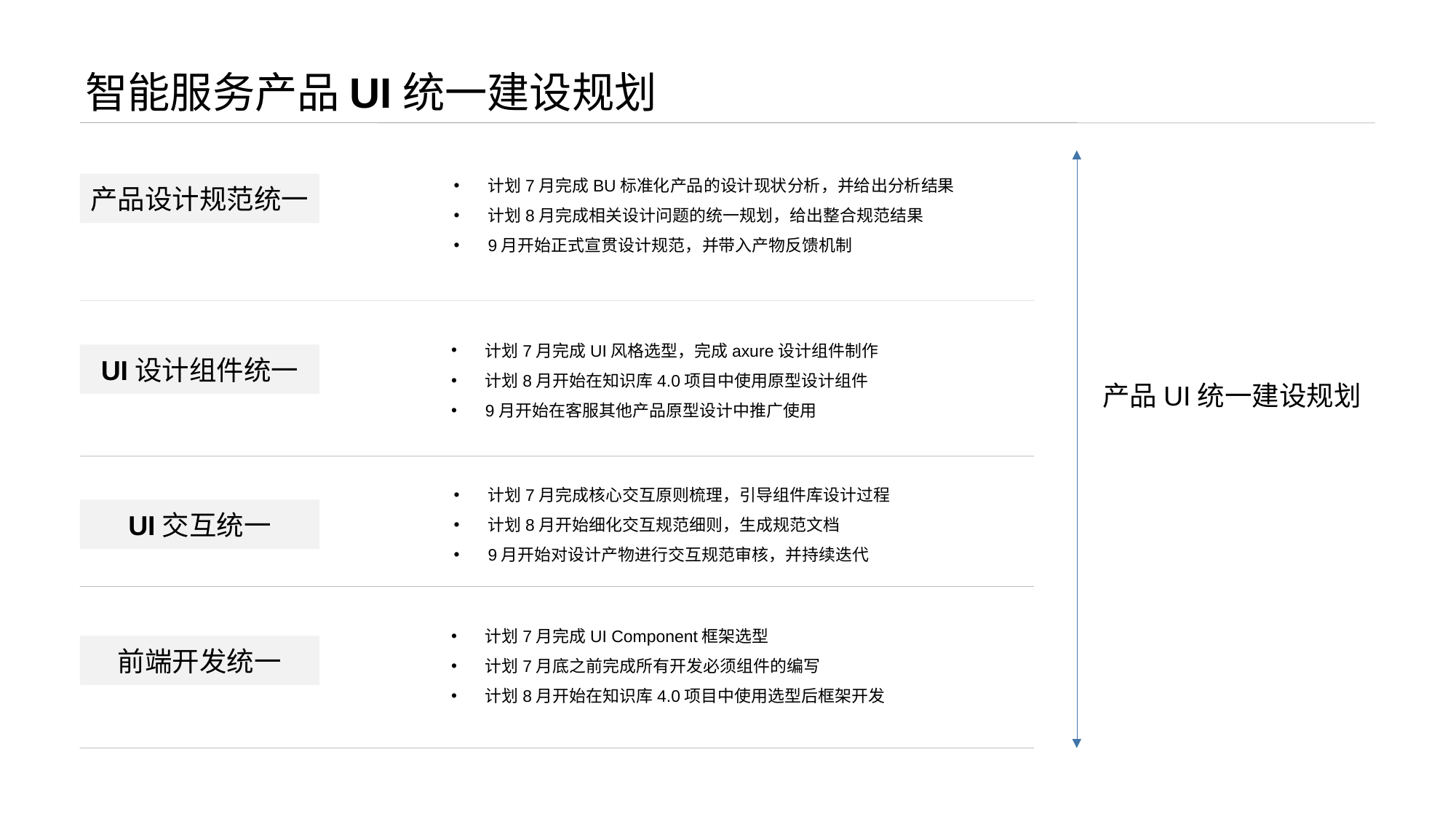

# 智能服务产品UI统一建设规划

产品设计规范统一

UI设计组件统一
计划7月完成UI风格选型，完成axure设计组件制作
计划8月开始在知识库4.0项目中使用原型设计组件
9月开始在客服其他产品原型设计中推广使用
UI交互统一

产品UI统一建设规划
前端开发统一

计划7月完成BU标准化产品的设计现状分析，并给出分析结果
计划8月完成相关设计问题的统一规划，给出整合规范结果
9月开始正式宣贯设计规范，并带入产物反馈机制
计划7月完成核心交互原则梳理，引导组件库设计过程
计划8月开始细化交互规范细则，生成规范文档
9月开始对设计产物进行交互规范审核，并持续迭代
计划7月完成UI Component框架选型
计划7月底之前完成所有开发必须组件的编写
计划8月开始在知识库4.0项目中使用选型后框架开发